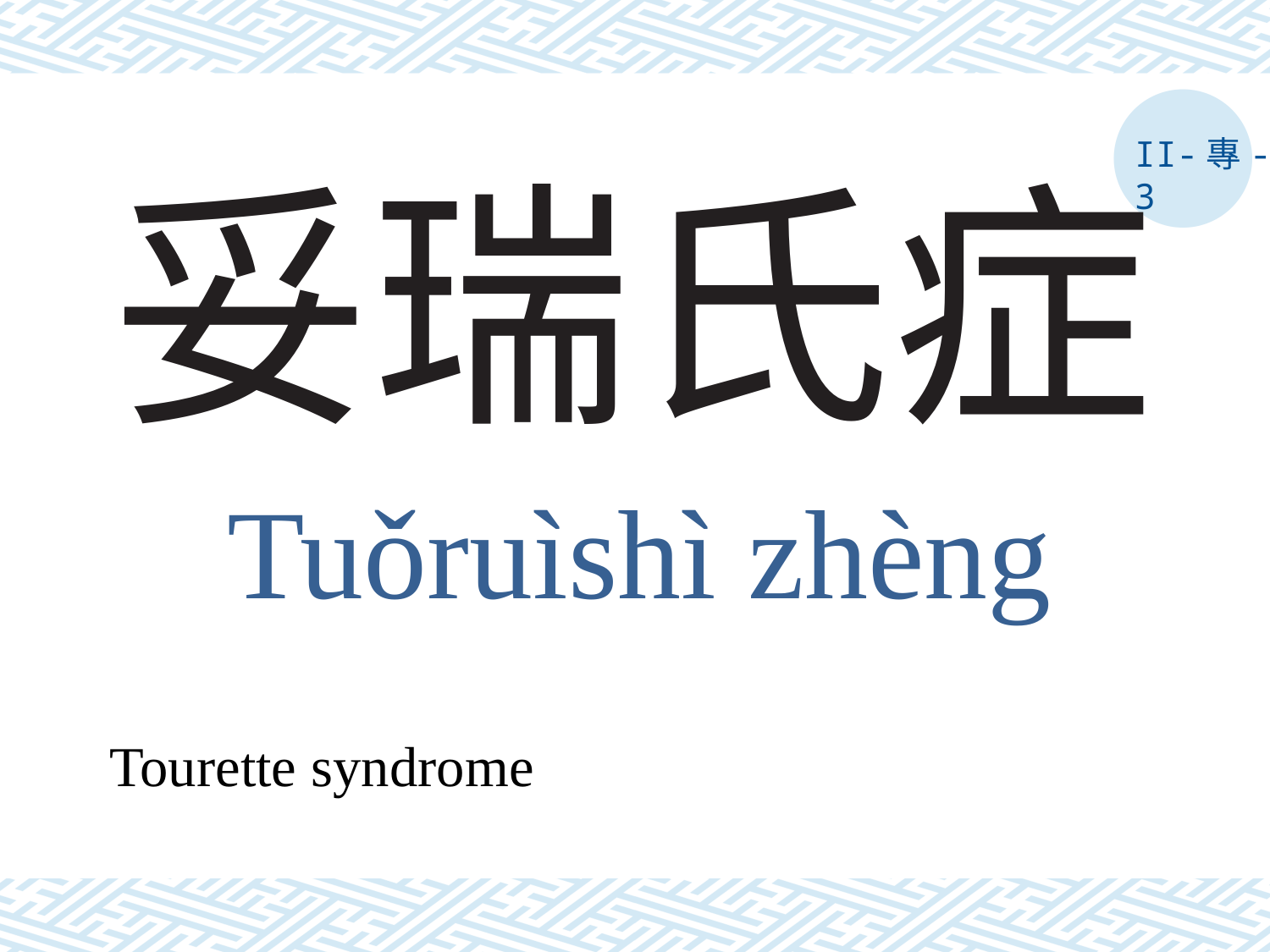

II-專-3

# 妥瑞氏症
Tuǒruìshì zhèng
Tourette syndrome